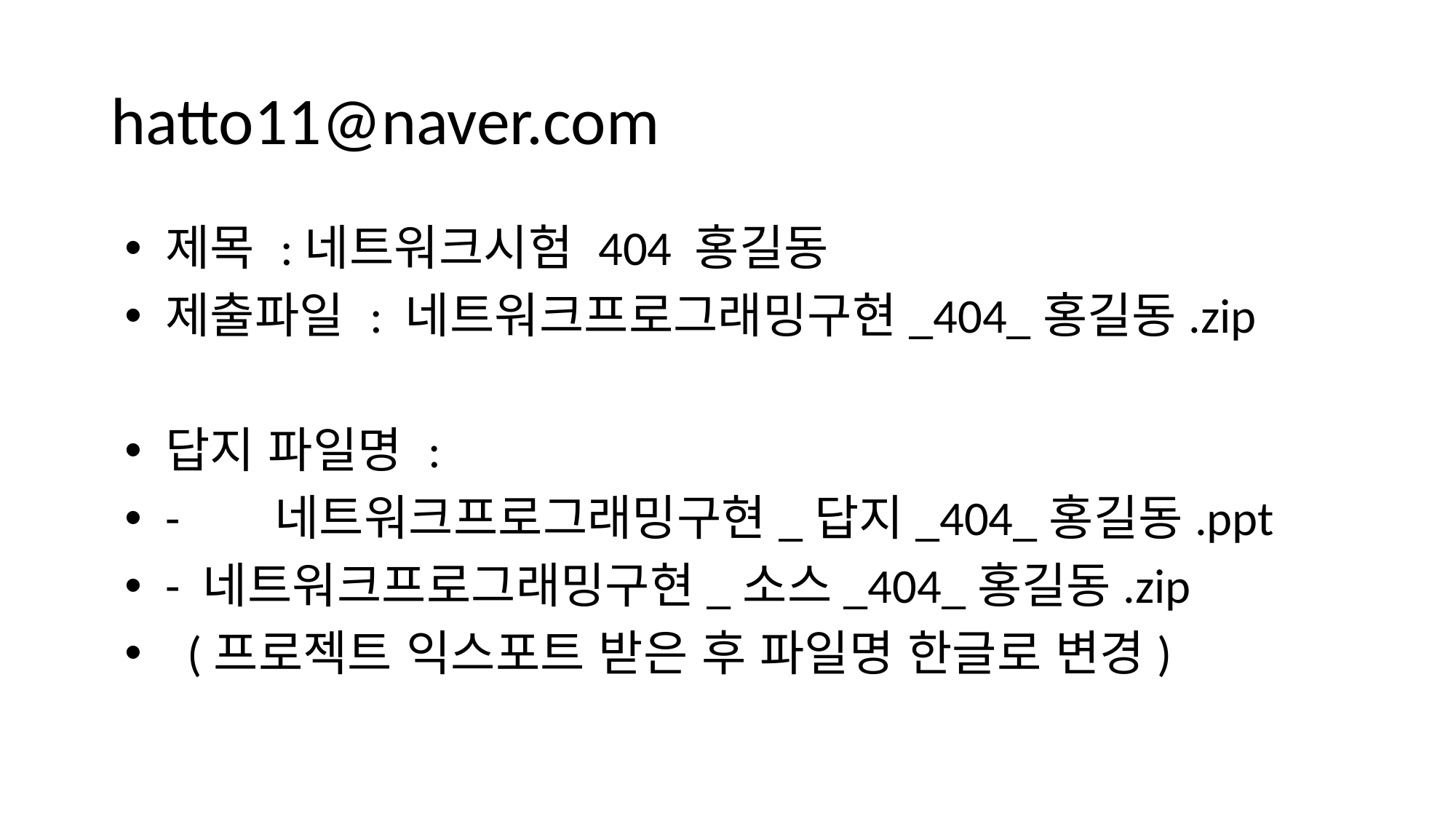

# hatto11@naver.com
제목 :네트워크시험 404 홍길동
제출파일 : 네트워크프로그래밍구현_404_홍길동.zip

답지 파일명 :
-	네트워크프로그래밍구현_답지_404_홍길동.ppt
- 네트워크프로그래밍구현_소스_404_홍길동.zip
  (프로젝트 익스포트 받은 후 파일명 한글로 변경)